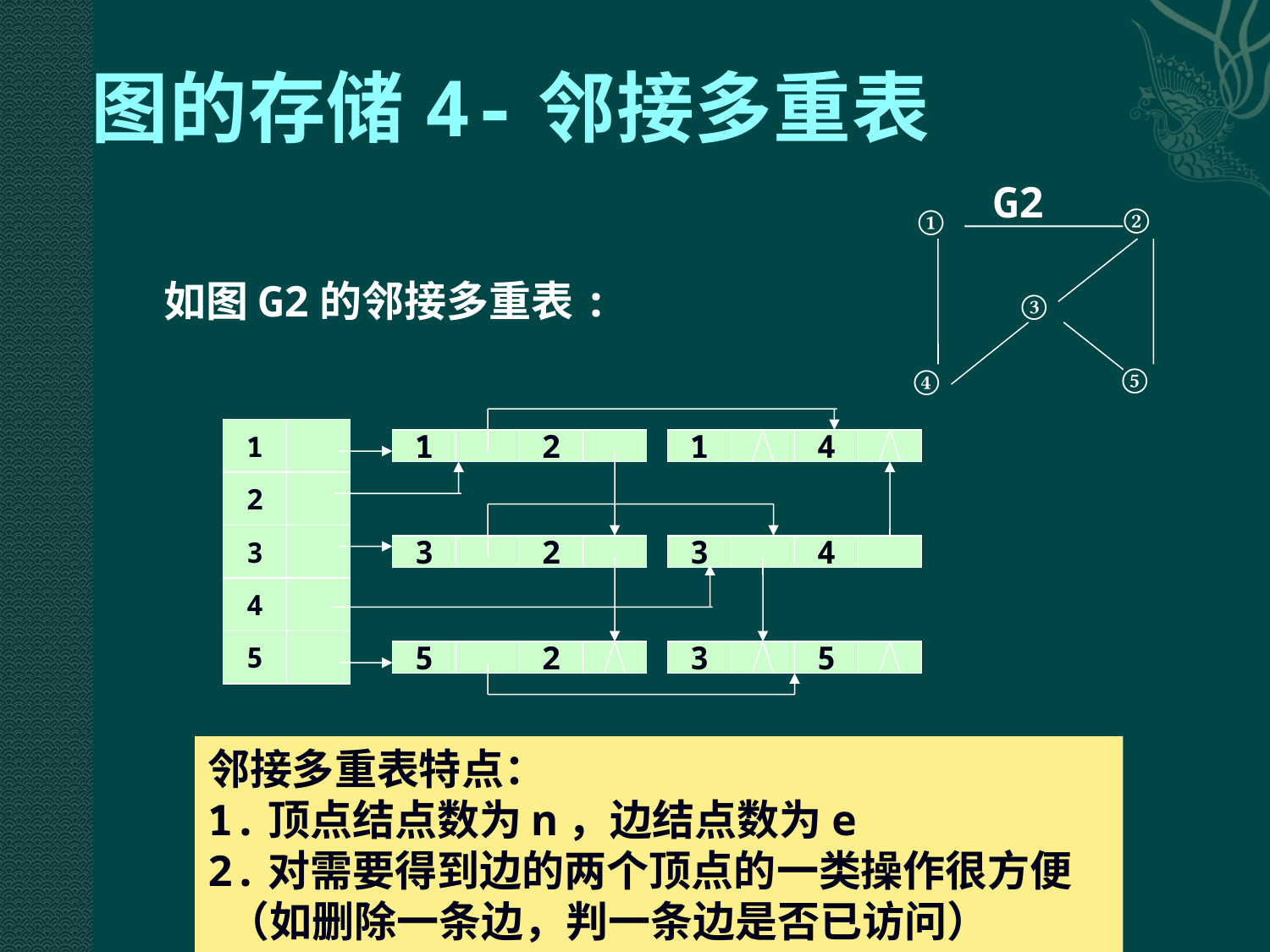

# 图的存储4-邻接多重表
G2
②
①

③

⑤
④
如图G2的邻接多重表:

1

2

3

4

5

1

2

1

4

3

2

3

4

5

2

3

5

邻接多重表特点：
1.顶点结点数为n，边结点数为e
2.对需要得到边的两个顶点的一类操作很方便
 （如删除一条边，判一条边是否已访问）
电子科技.计算机学院.数据结构与算法